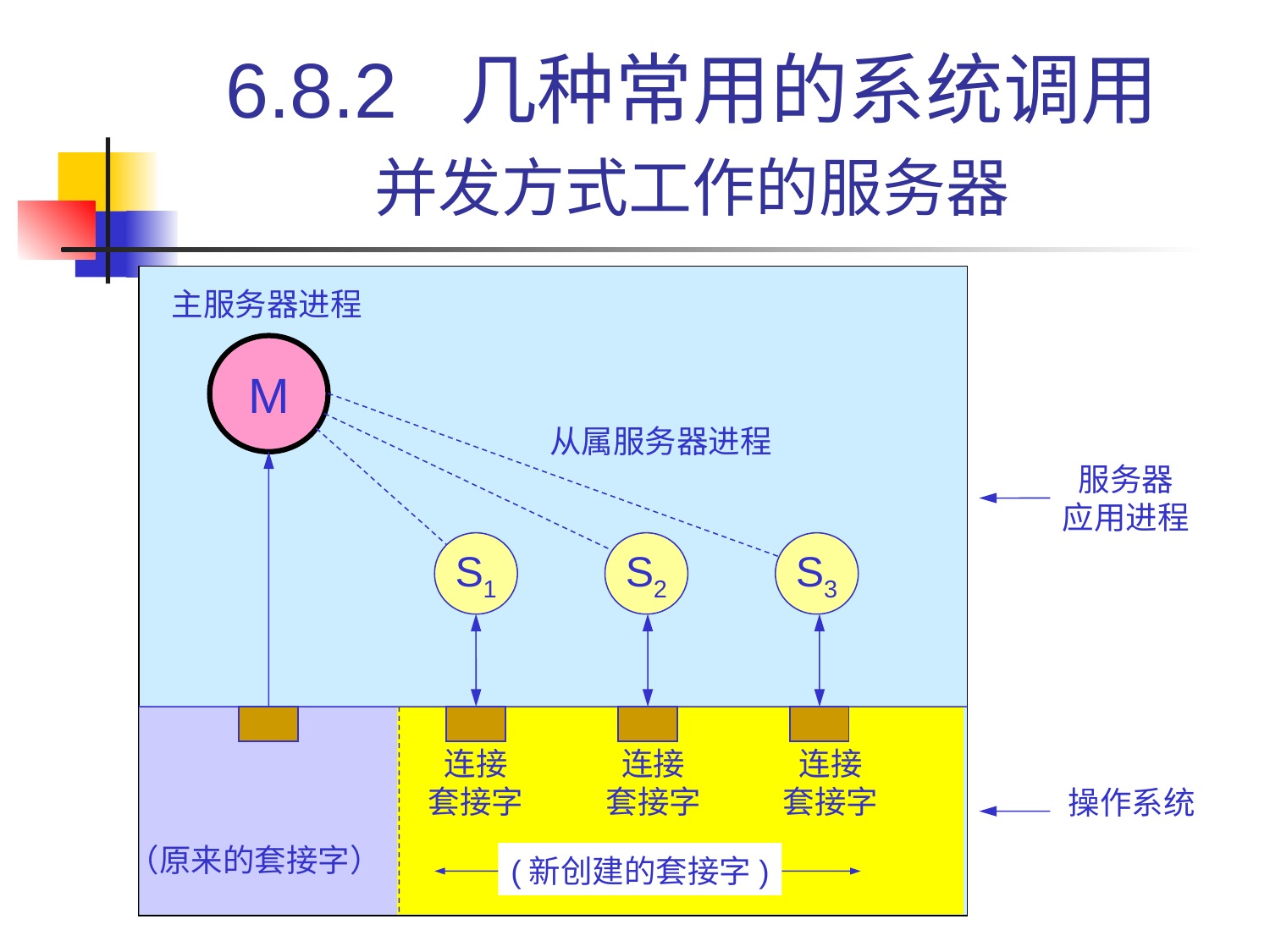

# 6.8.2  几种常用的系统调用 并发方式工作的服务器

主服务器进程
M

从属服务器进程

服务器
应用进程

S1
S2
S3

接受连接请求
的套接字
连接
套接字
连接
套接字
连接
套接字
操作系统

（原来的套接字）
(新创建的套接字)